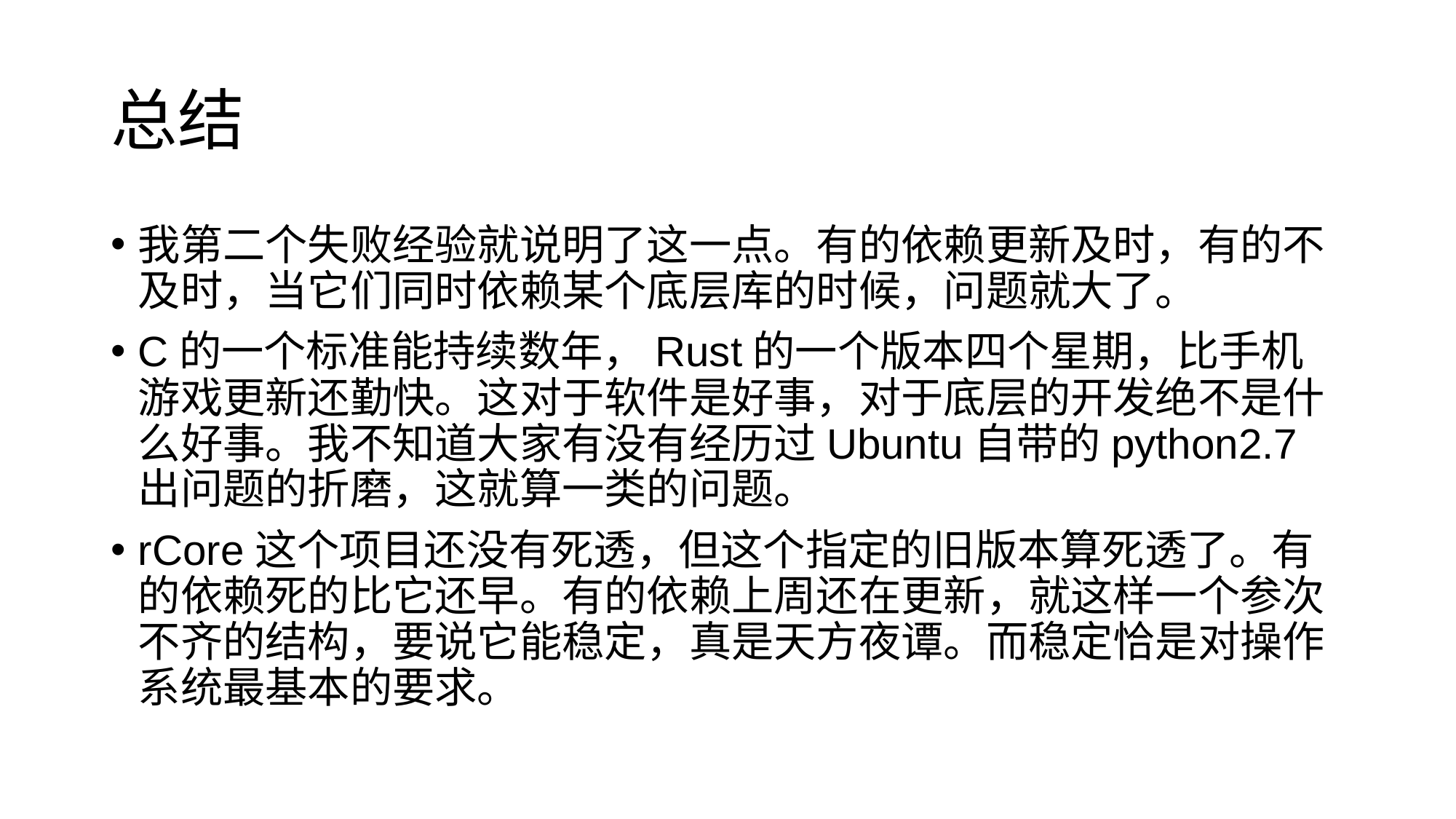

# 总结
我第二个失败经验就说明了这一点。有的依赖更新及时，有的不及时，当它们同时依赖某个底层库的时候，问题就大了。
C的一个标准能持续数年，Rust的一个版本四个星期，比手机游戏更新还勤快。这对于软件是好事，对于底层的开发绝不是什么好事。我不知道大家有没有经历过Ubuntu自带的python2.7出问题的折磨，这就算一类的问题。
rCore这个项目还没有死透，但这个指定的旧版本算死透了。有的依赖死的比它还早。有的依赖上周还在更新，就这样一个参次不齐的结构，要说它能稳定，真是天方夜谭。而稳定恰是对操作系统最基本的要求。